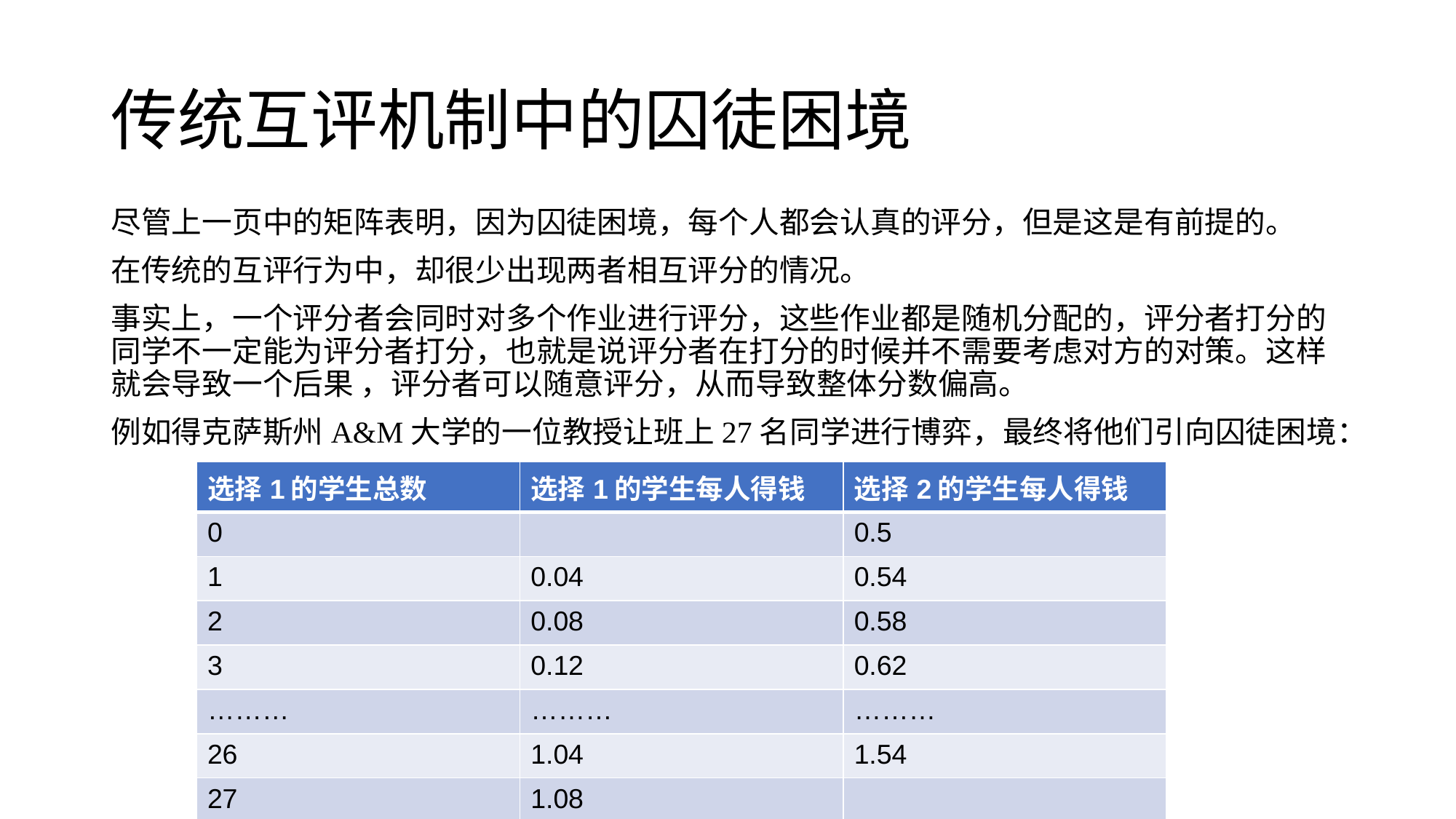

# 传统互评机制中的囚徒困境
尽管上一页中的矩阵表明，因为囚徒困境，每个人都会认真的评分，但是这是有前提的。
在传统的互评行为中，却很少出现两者相互评分的情况。
事实上，一个评分者会同时对多个作业进行评分，这些作业都是随机分配的，评分者打分的同学不一定能为评分者打分，也就是说评分者在打分的时候并不需要考虑对方的对策。这样就会导致一个后果 ，评分者可以随意评分，从而导致整体分数偏高。
例如得克萨斯州A&M大学的一位教授让班上27名同学进行博弈，最终将他们引向囚徒困境：

| 选择1的学生总数 | 选择1的学生每人得钱 | 选择2的学生每人得钱 |
| --- | --- | --- |
| 0 |  | 0.5 |
| 1 | 0.04 | 0.54 |
| 2 | 0.08 | 0.58 |
| 3 | 0.12 | 0.62 |
| ……… | ……… | ……… |
| 26 | 1.04 | 1.54 |
| 27 | 1.08 |  |